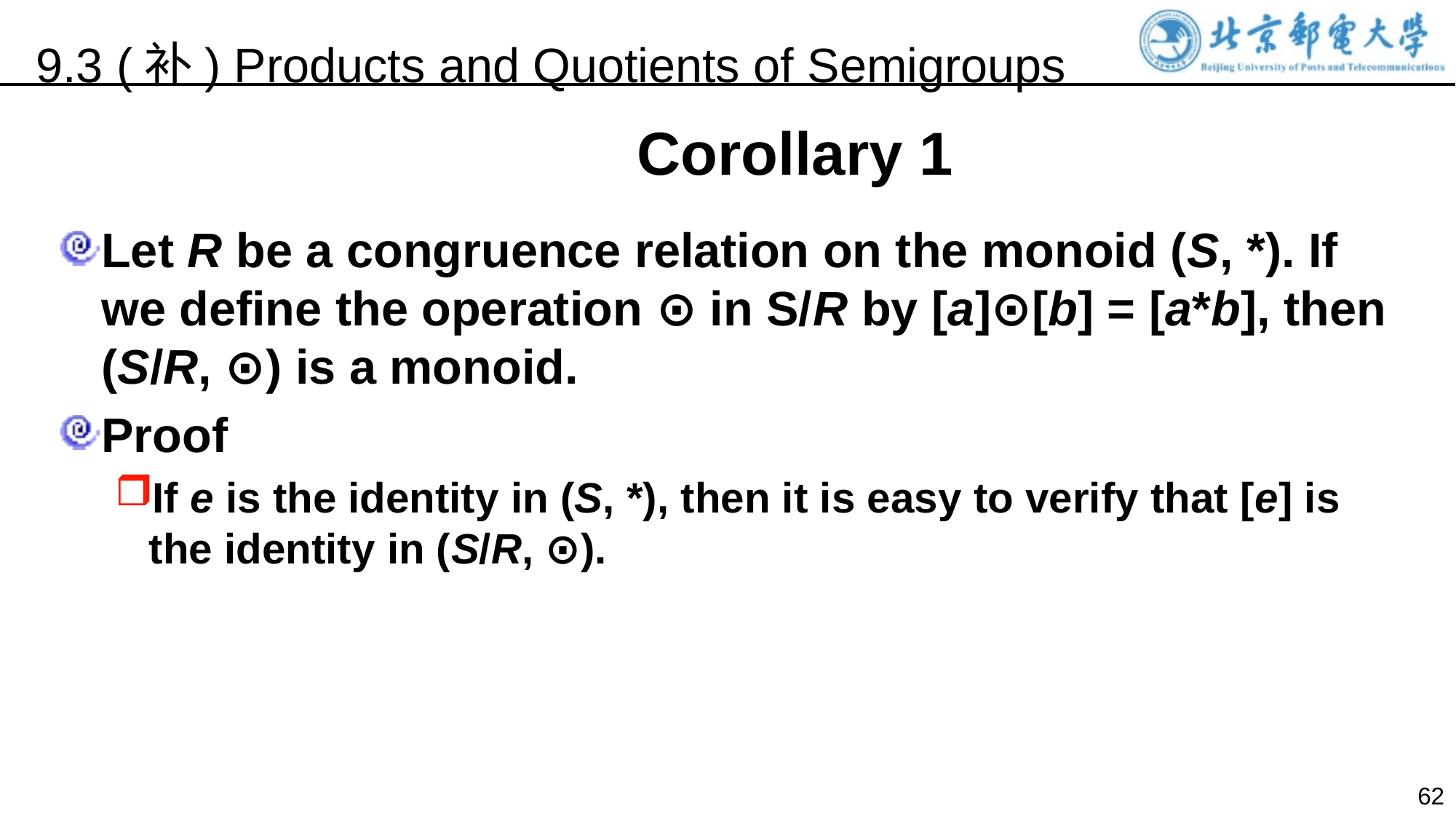

9.3 (补) Products and Quotients of Semigroups
Corollary 1
Let R be a congruence relation on the monoid (S, *). If we define the operation ⊙ in S/R by [a]⊙[b] = [a*b], then (S/R, ⊙) is a monoid.
Proof
If e is the identity in (S, *), then it is easy to verify that [e] is the identity in (S/R, ⊙).